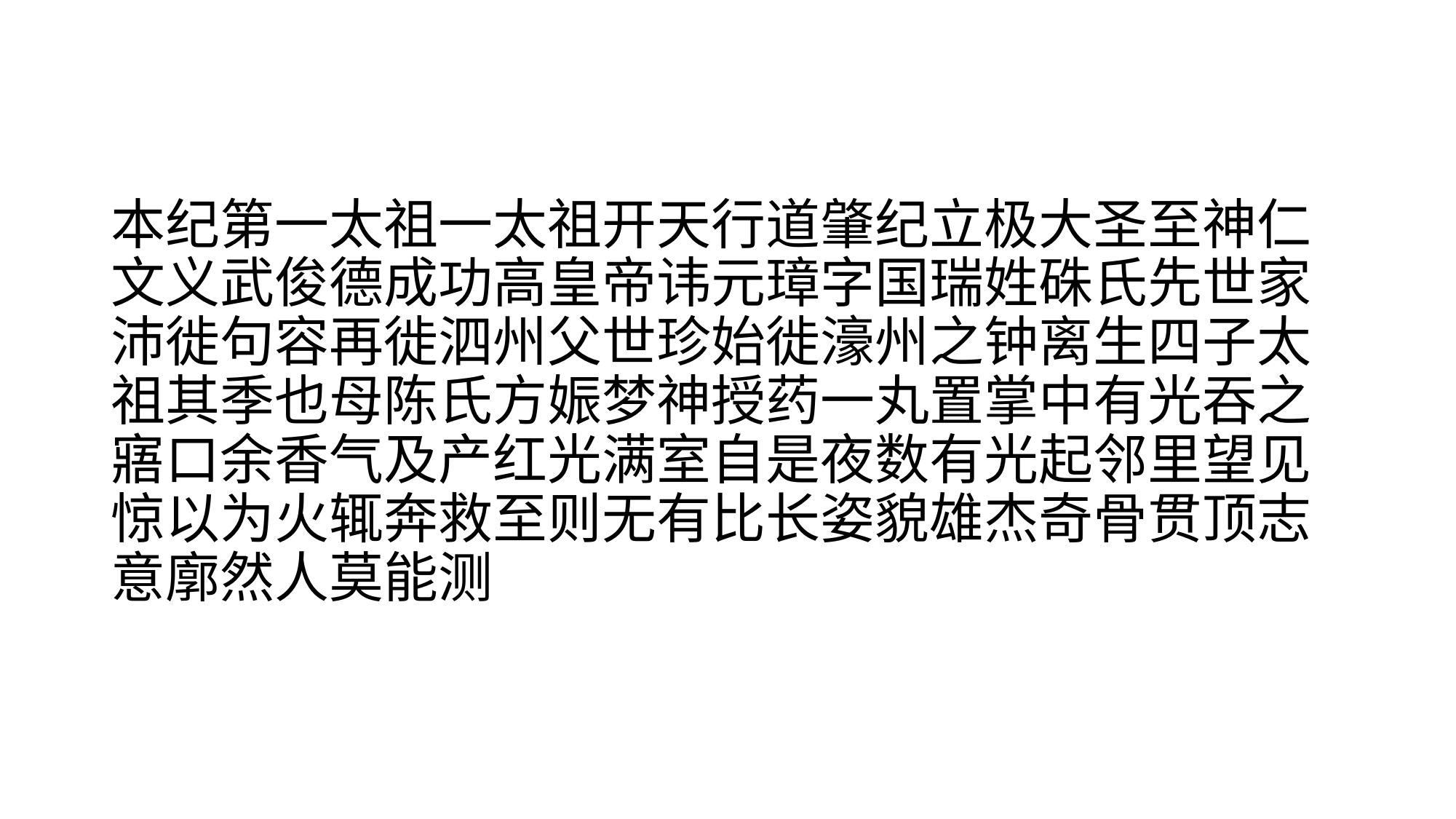

本纪第一太祖一太祖开天行道肇纪立极大圣至神仁文义武俊德成功高皇帝讳元璋字国瑞姓硃氏先世家沛徙句容再徙泗州父世珍始徙濠州之钟离生四子太祖其季也母陈氏方娠梦神授药一丸置掌中有光吞之寤口余香气及产红光满室自是夜数有光起邻里望见惊以为火辄奔救至则无有比长姿貌雄杰奇骨贯顶志意廓然人莫能测